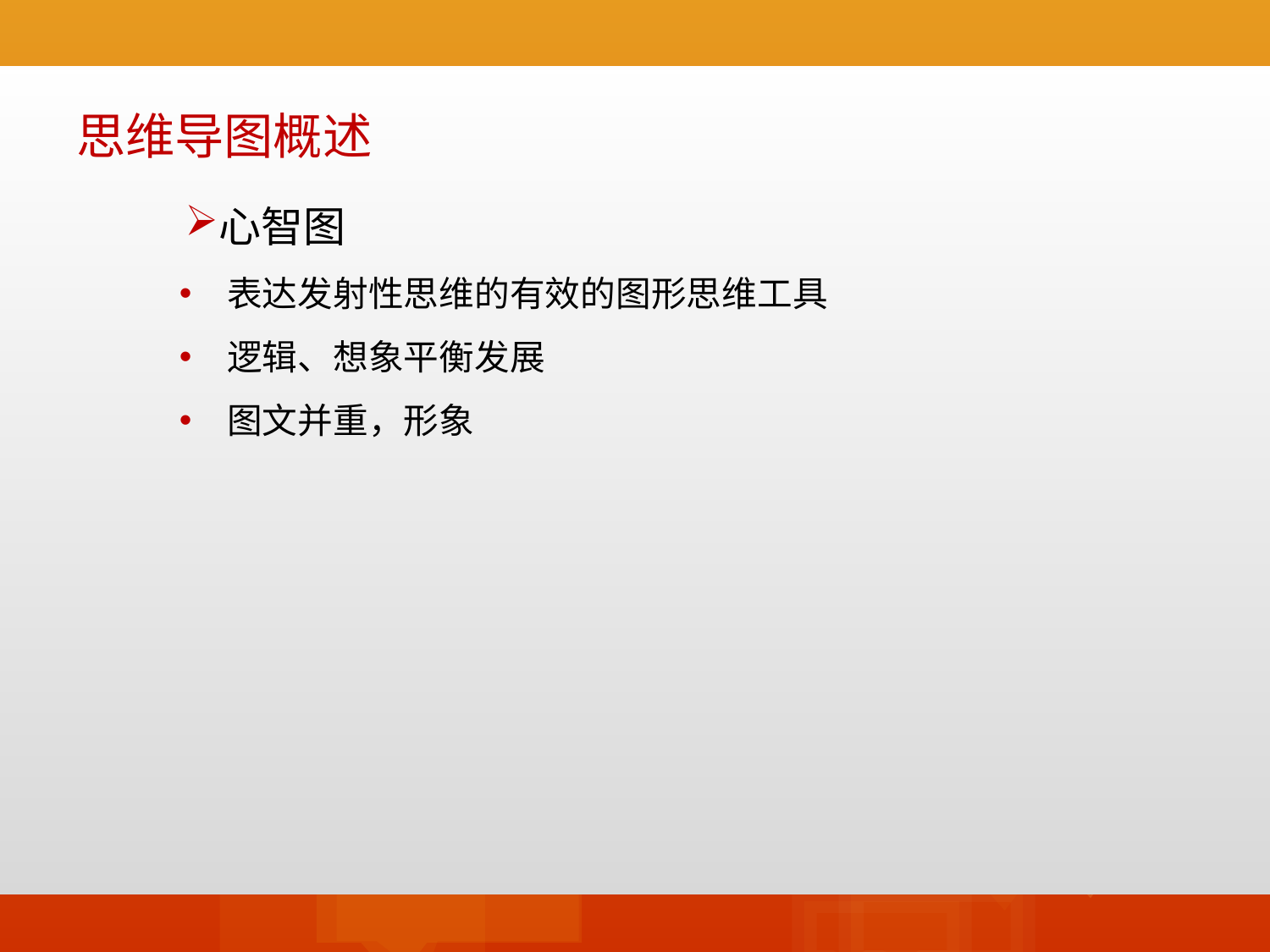

思维导图概述
心智图
表达发射性思维的有效的图形思维工具
逻辑、想象平衡发展
图文并重，形象